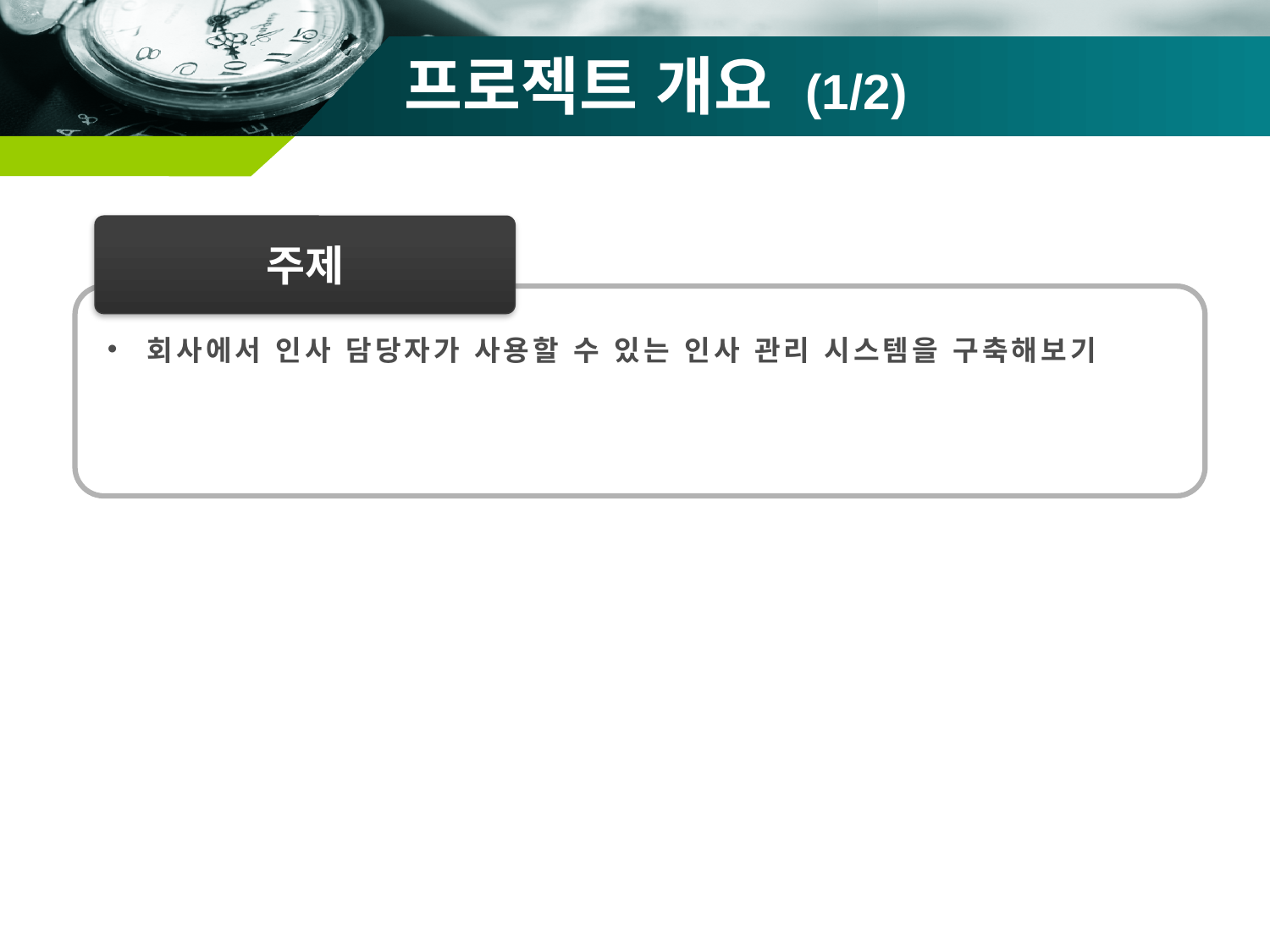

# 프로젝트 개요 (1/2)
주제

회사에서 인사 담당자가 사용할 수 있는 인사 관리 시스템을 구축해보기